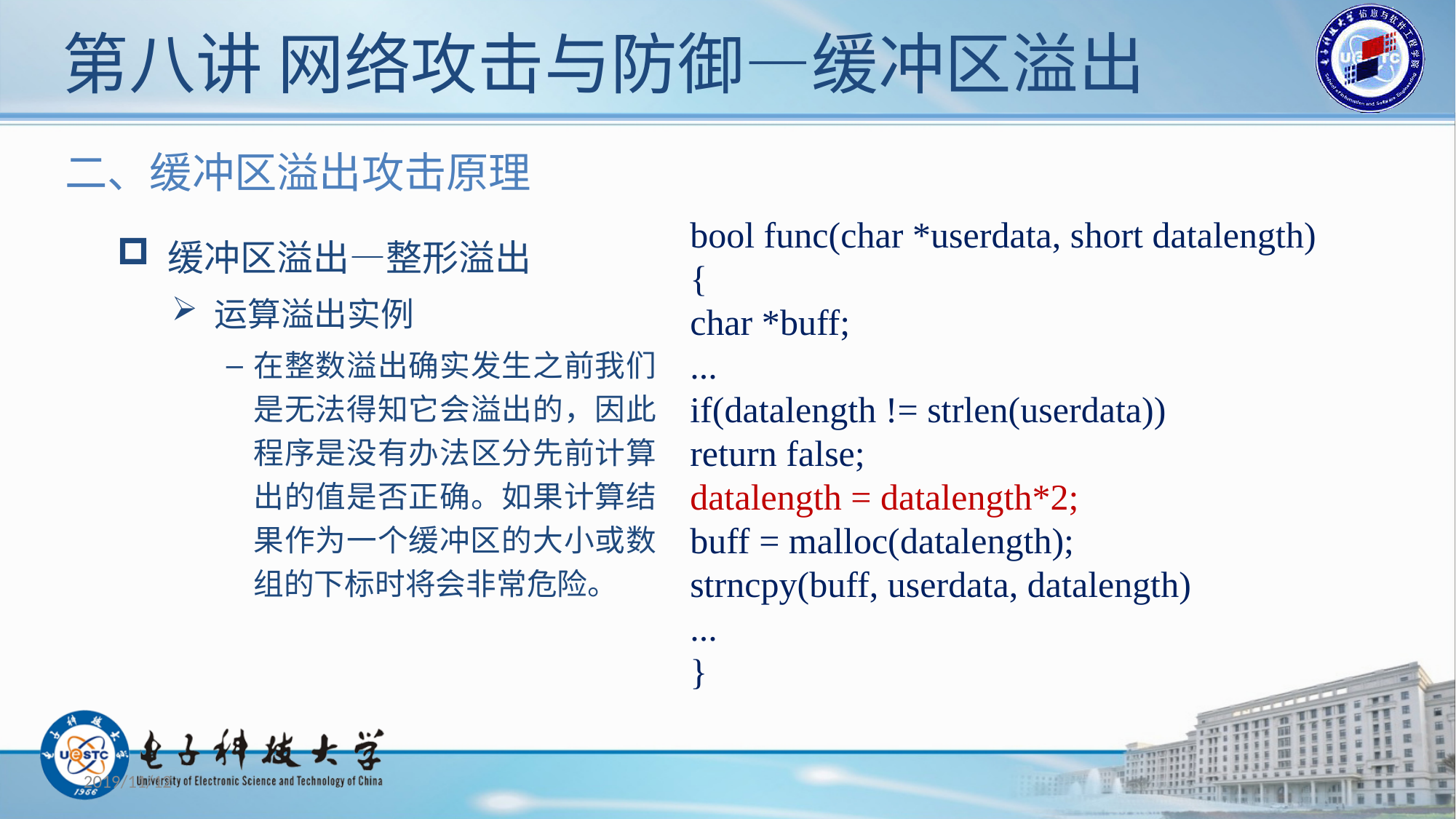

# 第八讲 网络攻击与防御—缓冲区溢出
二、缓冲区溢出攻击原理
bool func(char *userdata, short datalength)
{
char *buff;
...
if(datalength != strlen(userdata))
return false;
datalength = datalength*2;
buff = malloc(datalength);
strncpy(buff, userdata, datalength)
...
}
 缓冲区溢出—整形溢出
 运算溢出实例
在整数溢出确实发生之前我们是无法得知它会溢出的，因此程序是没有办法区分先前计算出的值是否正确。如果计算结果作为一个缓冲区的大小或数组的下标时将会非常危险。
2019/11/12